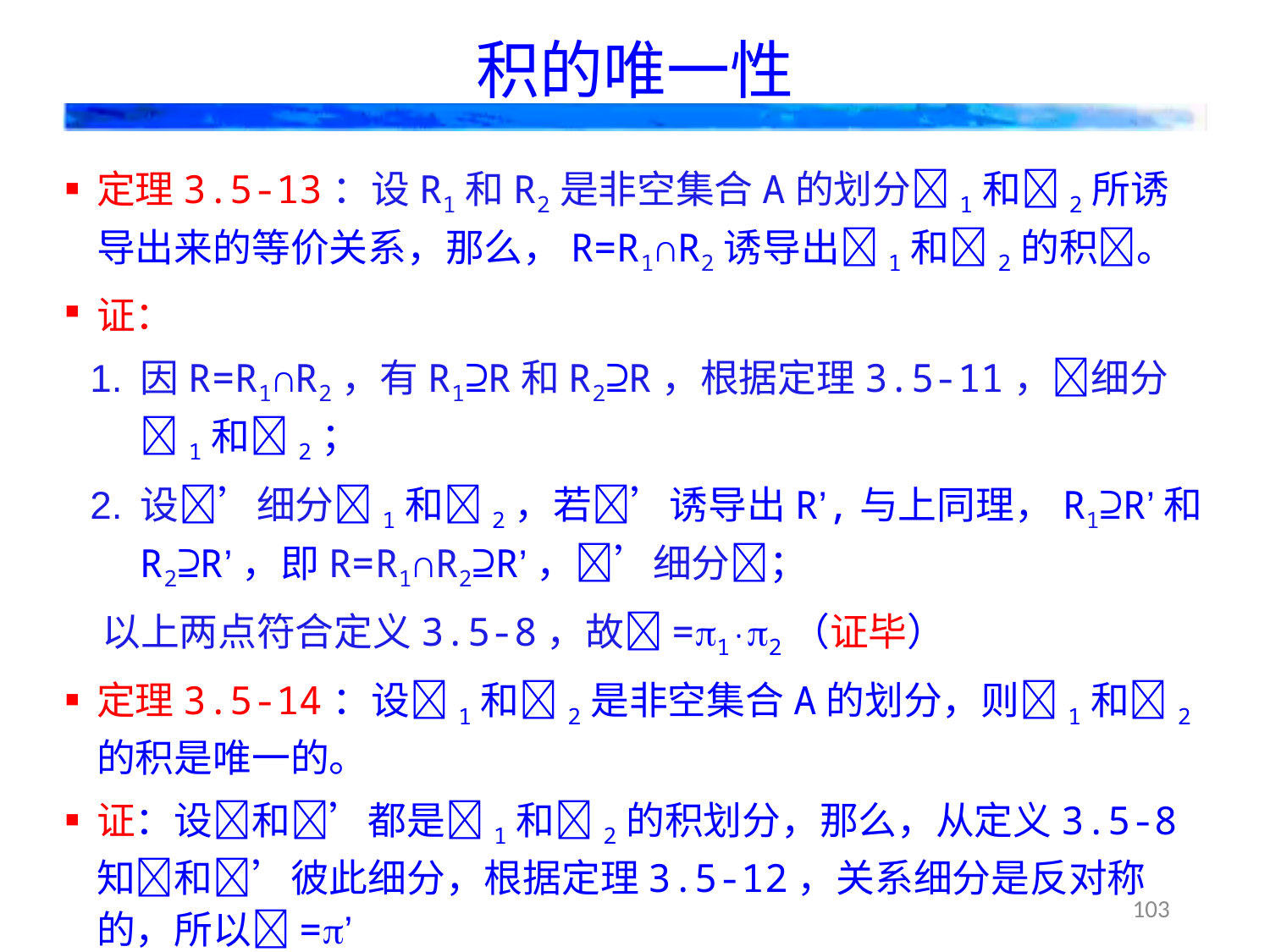

# 积的唯一性
定理3.5-13：设R1和R2是非空集合A的划分π1和π2所诱导出来的等价关系，那么，R=R1∩R2诱导出π1和π2的积π。
证：
因R=R1∩R2，有R1⊇R和R2⊇R，根据定理3.5-11，π细分π1和π2；
设π’细分π1和π2，若π’诱导出R’,与上同理，R1⊇R’和R2⊇R’，即R=R1∩R2⊇R’，π’细分π；
以上两点符合定义3.5-8，故π=π1·π2（证毕）
定理3.5-14：设π1和π2是非空集合A的划分，则π1和π2的积是唯一的。
证：设π和π’都是π1和π2的积划分，那么，从定义3.5-8知π和π’彼此细分，根据定理3.5-12，关系细分是反对称的，所以π=π’
（证毕）
103